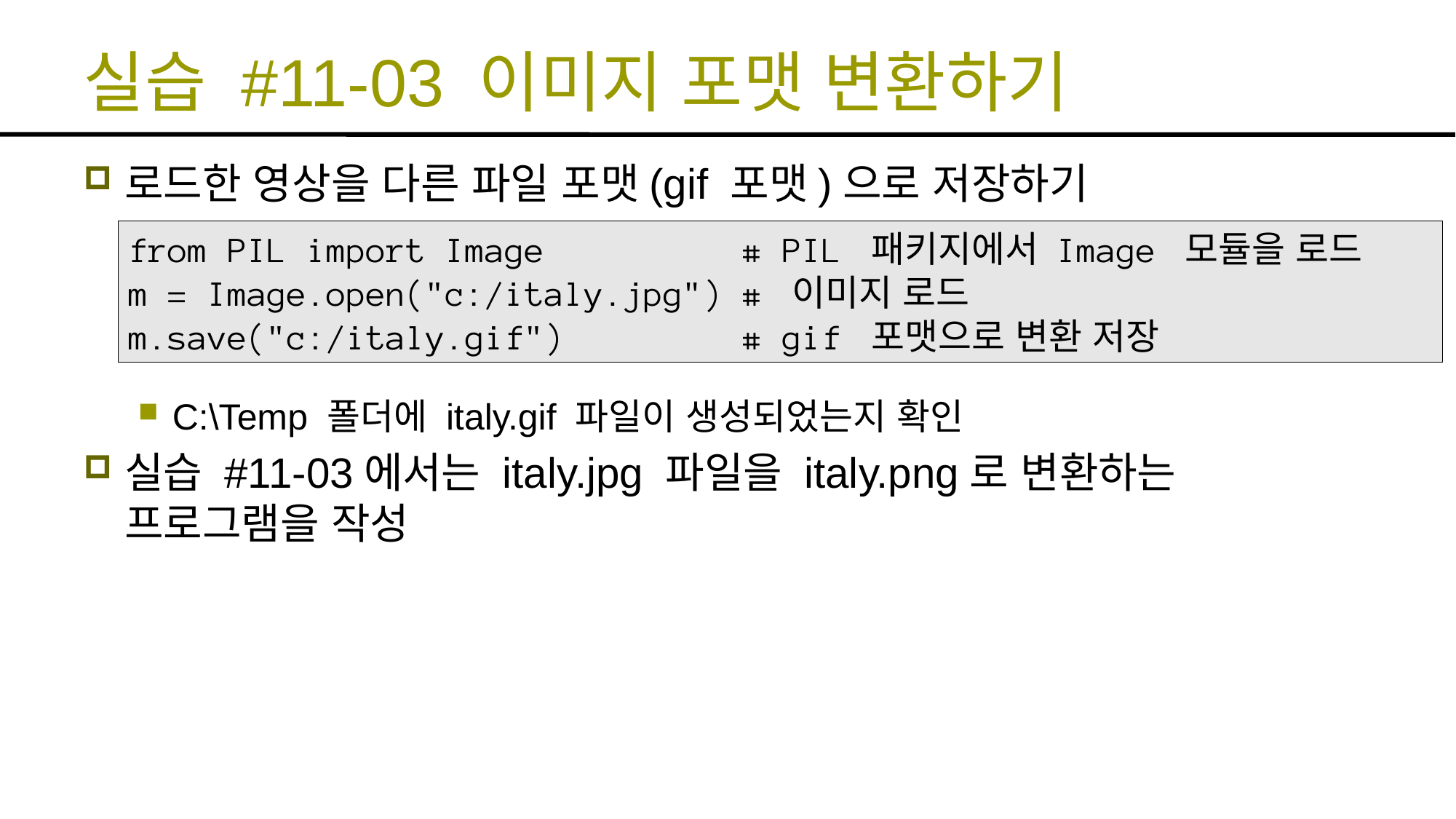

# 실습 #11-03 이미지 포맷 변환하기
로드한 영상을 다른 파일 포맷(gif 포맷)으로 저장하기

C:\Temp 폴더에 italy.gif 파일이 생성되었는지 확인
실습 #11-03에서는 italy.jpg 파일을 italy.png로 변환하는 프로그램을 작성
from PIL import Image          # PIL 패키지에서 Image 모듈을 로드
m = Image.open("c:/italy.jpg") # 이미지 로드
m.save("c:/italy.gif")         # gif 포맷으로 변환 저장